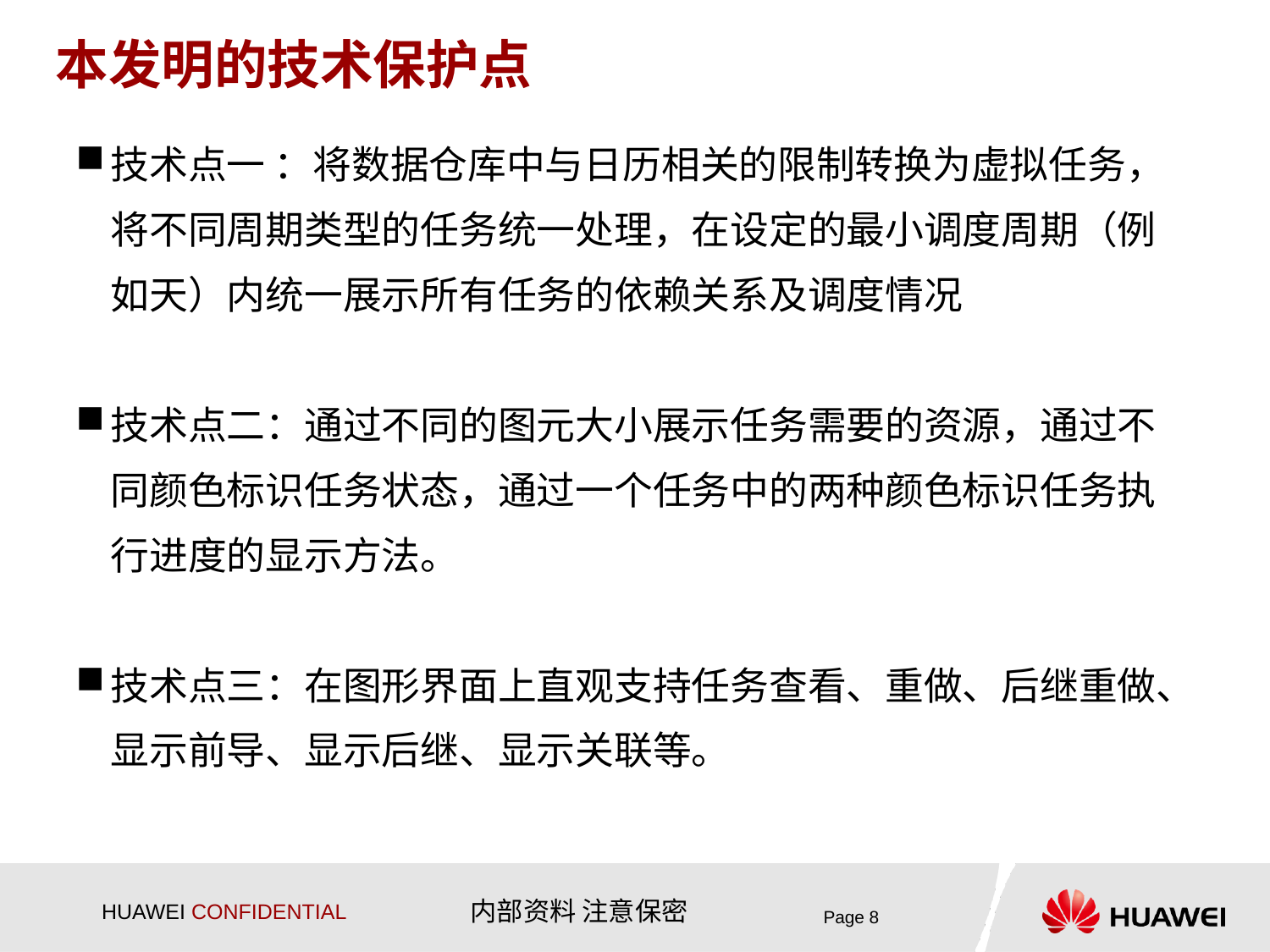

# 本发明的技术保护点
技术点一 ：将数据仓库中与日历相关的限制转换为虚拟任务，将不同周期类型的任务统一处理，在设定的最小调度周期（例如天）内统一展示所有任务的依赖关系及调度情况

技术点二：通过不同的图元大小展示任务需要的资源，通过不同颜色标识任务状态，通过一个任务中的两种颜色标识任务执行进度的显示方法。

技术点三：在图形界面上直观支持任务查看、重做、后继重做、显示前导、显示后继、显示关联等。

Page 8